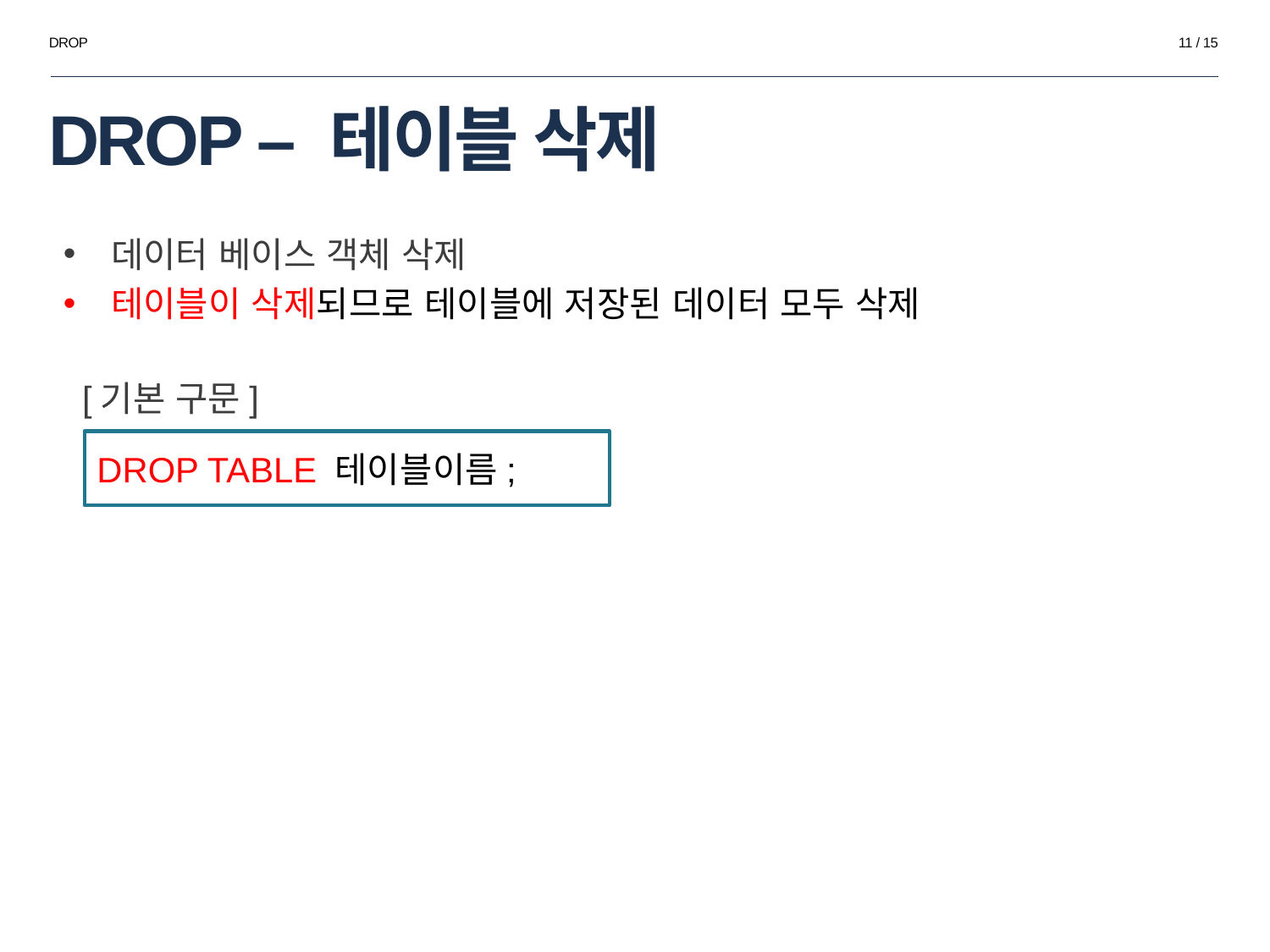

DROP
11 / 15
# DROP – 테이블 삭제
데이터 베이스 객체 삭제
테이블이 삭제되므로 테이블에 저장된 데이터 모두 삭제
[기본 구문]

DROP TABLE 테이블이름;